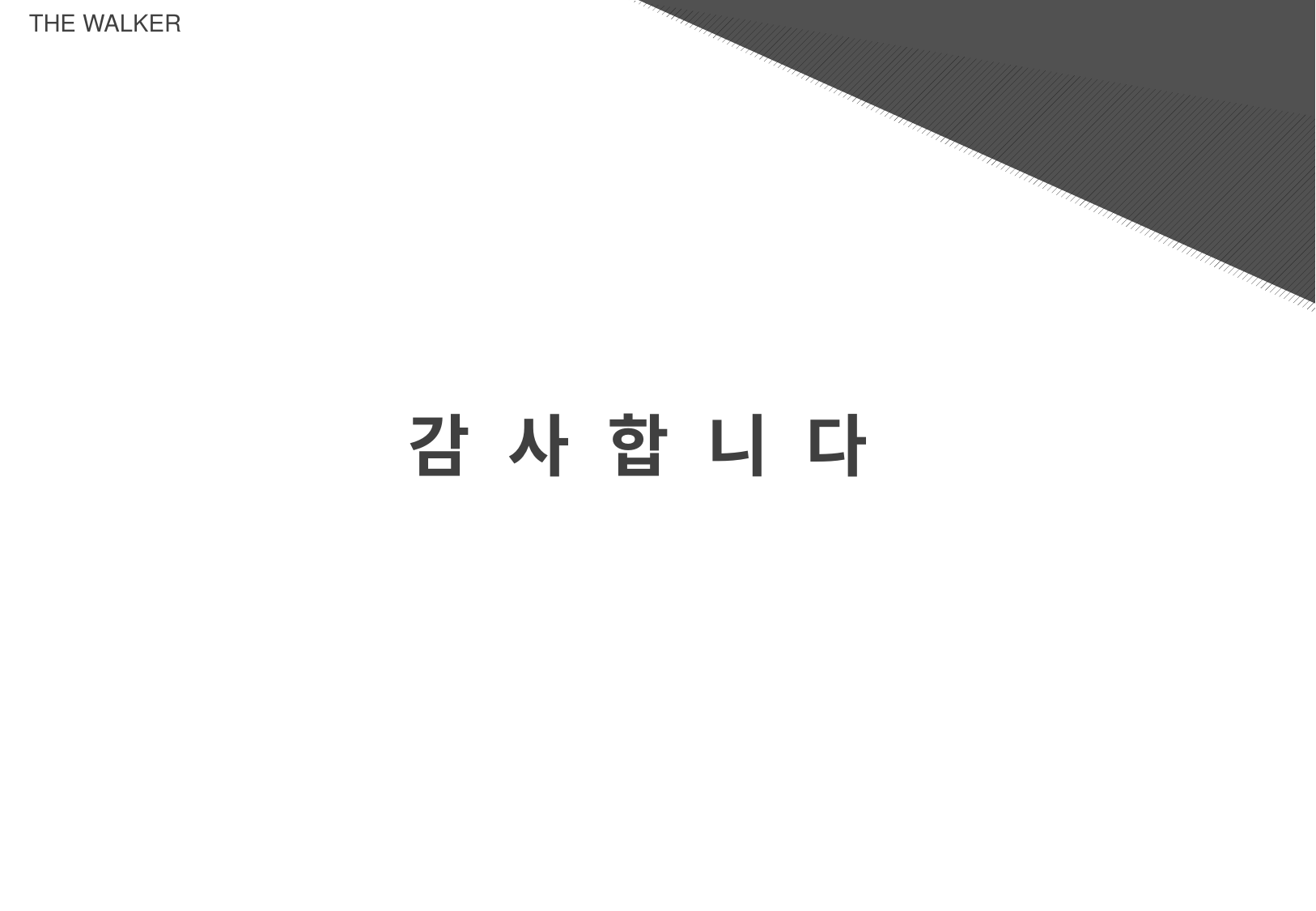

WEB DESIGN
POWERPOINT
PROFESSIONAL
THE WALKER
감  사  합  니  다